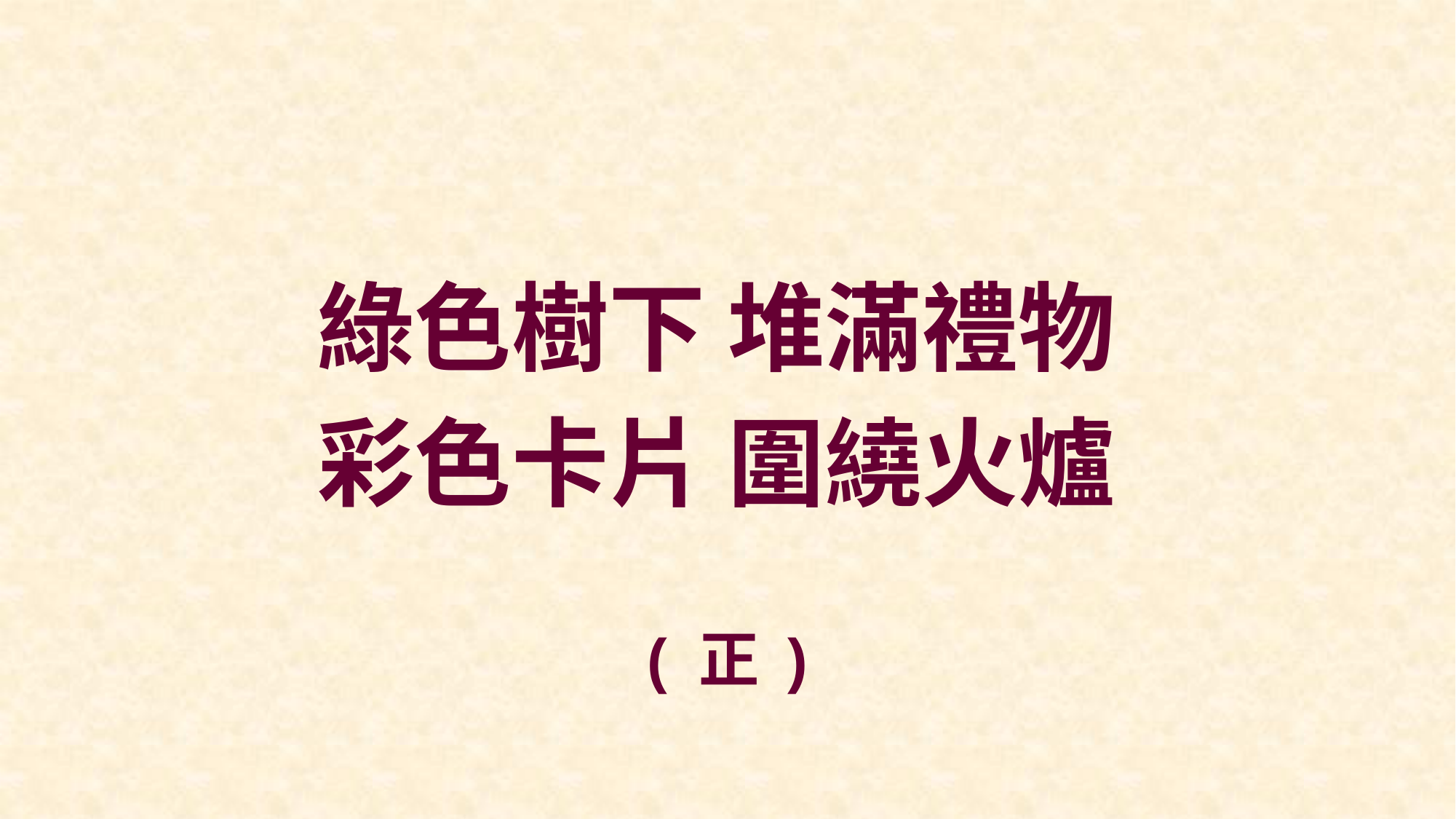

綠色樹下 堆滿禮物
彩色卡片 圍繞火爐
( 正 )